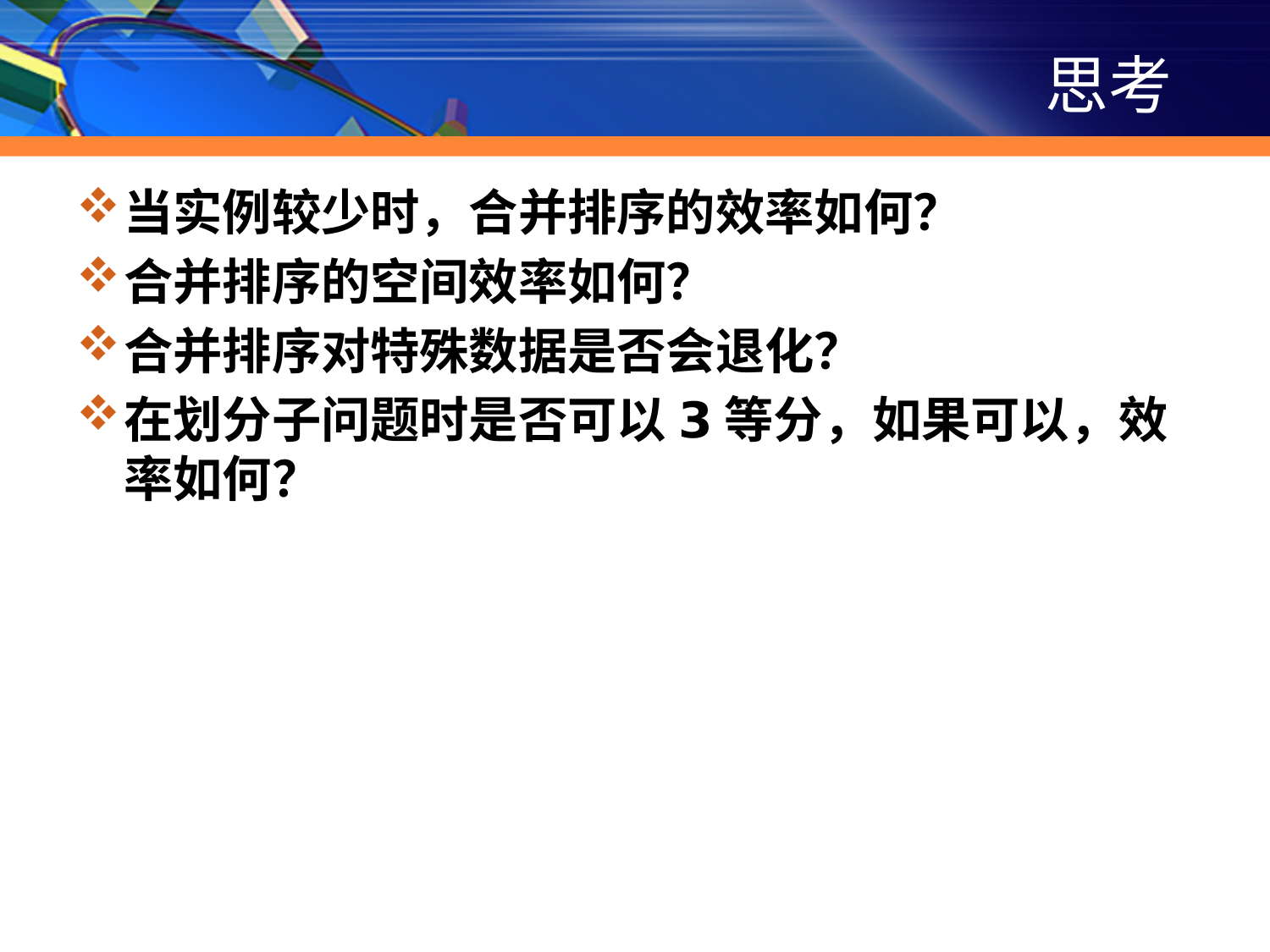

# 思考
当实例较少时，合并排序的效率如何？
合并排序的空间效率如何？
合并排序对特殊数据是否会退化？
在划分子问题时是否可以3等分，如果可以，效率如何？